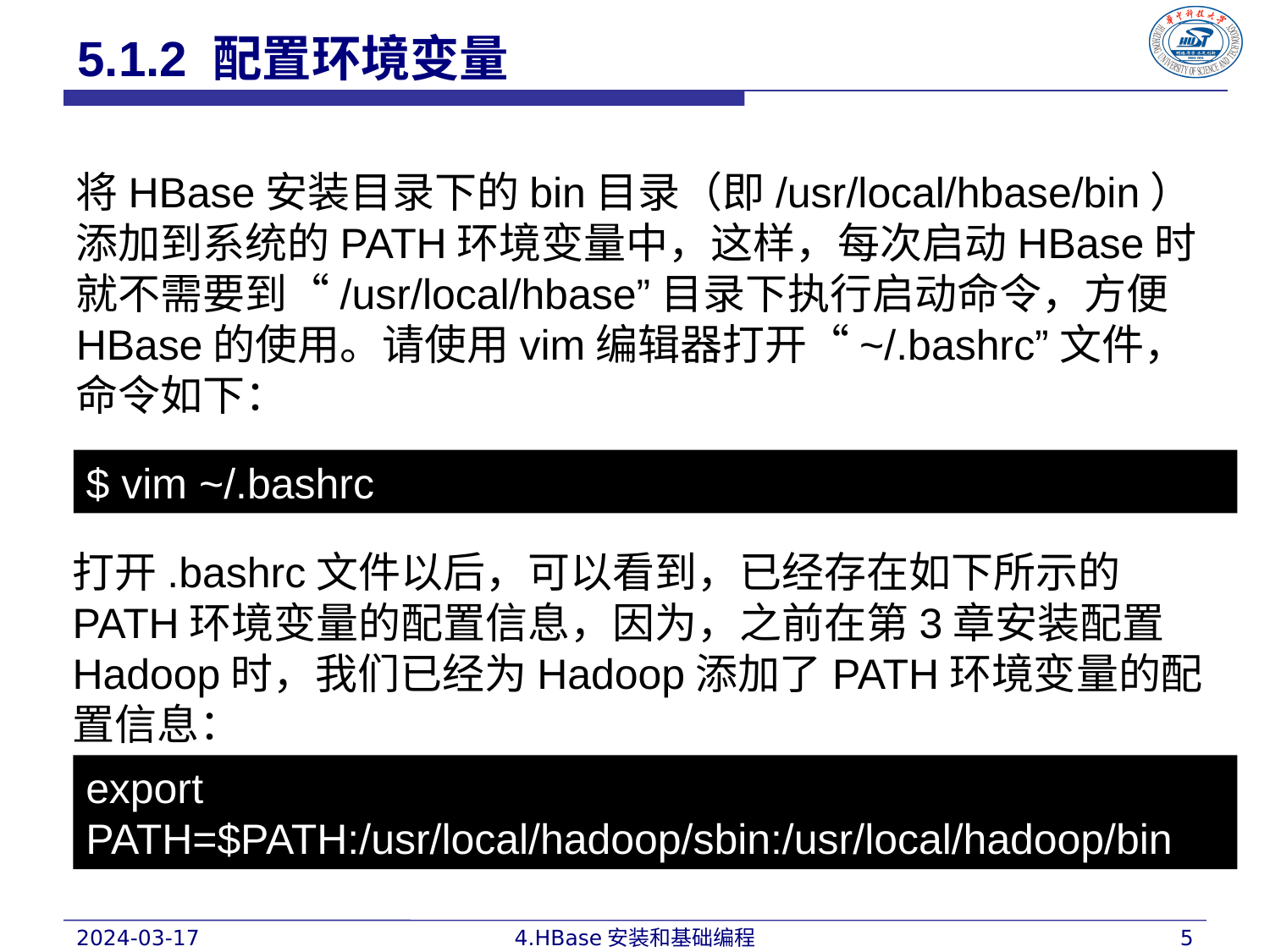

5.1.2 配置环境变量
将HBase安装目录下的bin目录（即/usr/local/hbase/bin）添加到系统的PATH环境变量中，这样，每次启动HBase时就不需要到“/usr/local/hbase”目录下执行启动命令，方便HBase的使用。请使用vim编辑器打开“~/.bashrc”文件，命令如下：
$ vim ~/.bashrc
打开.bashrc文件以后，可以看到，已经存在如下所示的PATH环境变量的配置信息，因为，之前在第3章安装配置Hadoop时，我们已经为Hadoop添加了PATH环境变量的配置信息：
export PATH=$PATH:/usr/local/hadoop/sbin:/usr/local/hadoop/bin
2024-03-17
4.HBase安装和基础编程
5